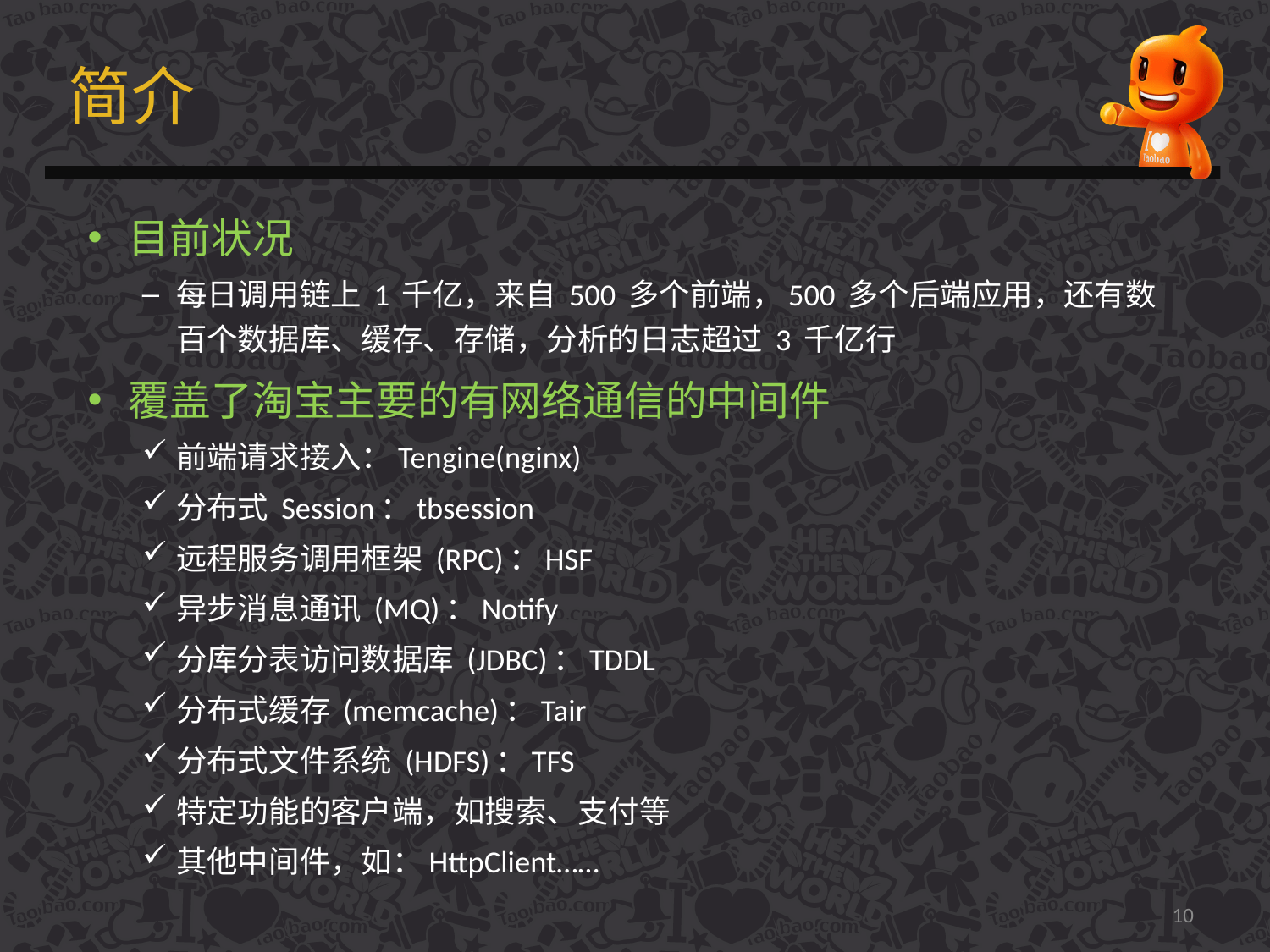

# 简介
目前状况
每日调用链上 1 千亿，来自 500 多个前端，500 多个后端应用，还有数百个数据库、缓存、存储，分析的日志超过 3 千亿行
覆盖了淘宝主要的有网络通信的中间件
前端请求接入：Tengine(nginx)
分布式 Session：tbsession
远程服务调用框架 (RPC)：HSF
异步消息通讯 (MQ)：Notify
分库分表访问数据库 (JDBC)：TDDL
分布式缓存 (memcache)：Tair
分布式文件系统 (HDFS)：TFS
特定功能的客户端，如搜索、支付等
其他中间件，如：HttpClient……
10